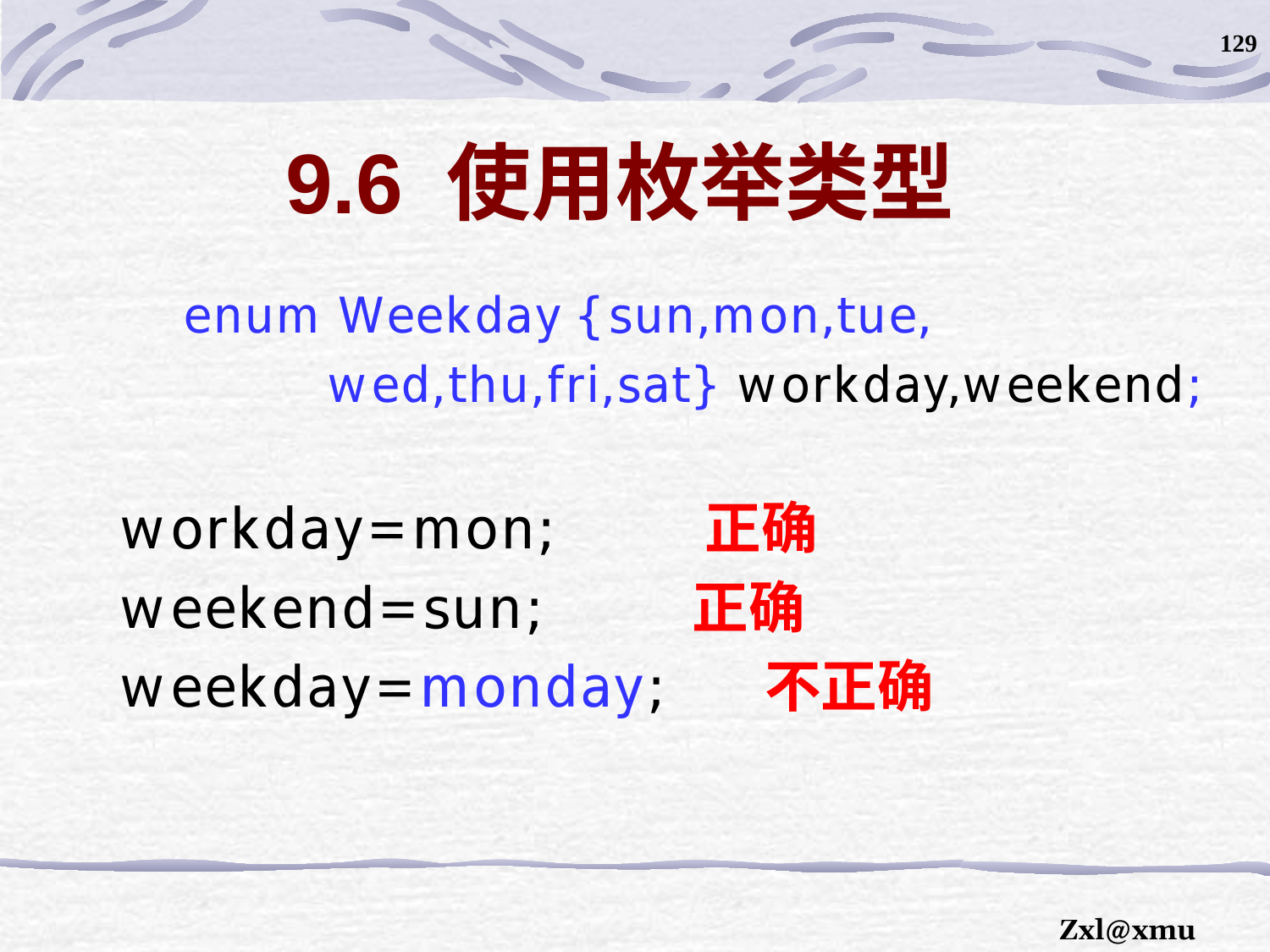

129
# 9.6 使用枚举类型
enum Weekday {sun,mon,tue,
          wed,thu,fri,sat} workday,weekend;

workday=mon;        正确
weekend=sun;        正确
weekday=monday;     不正确